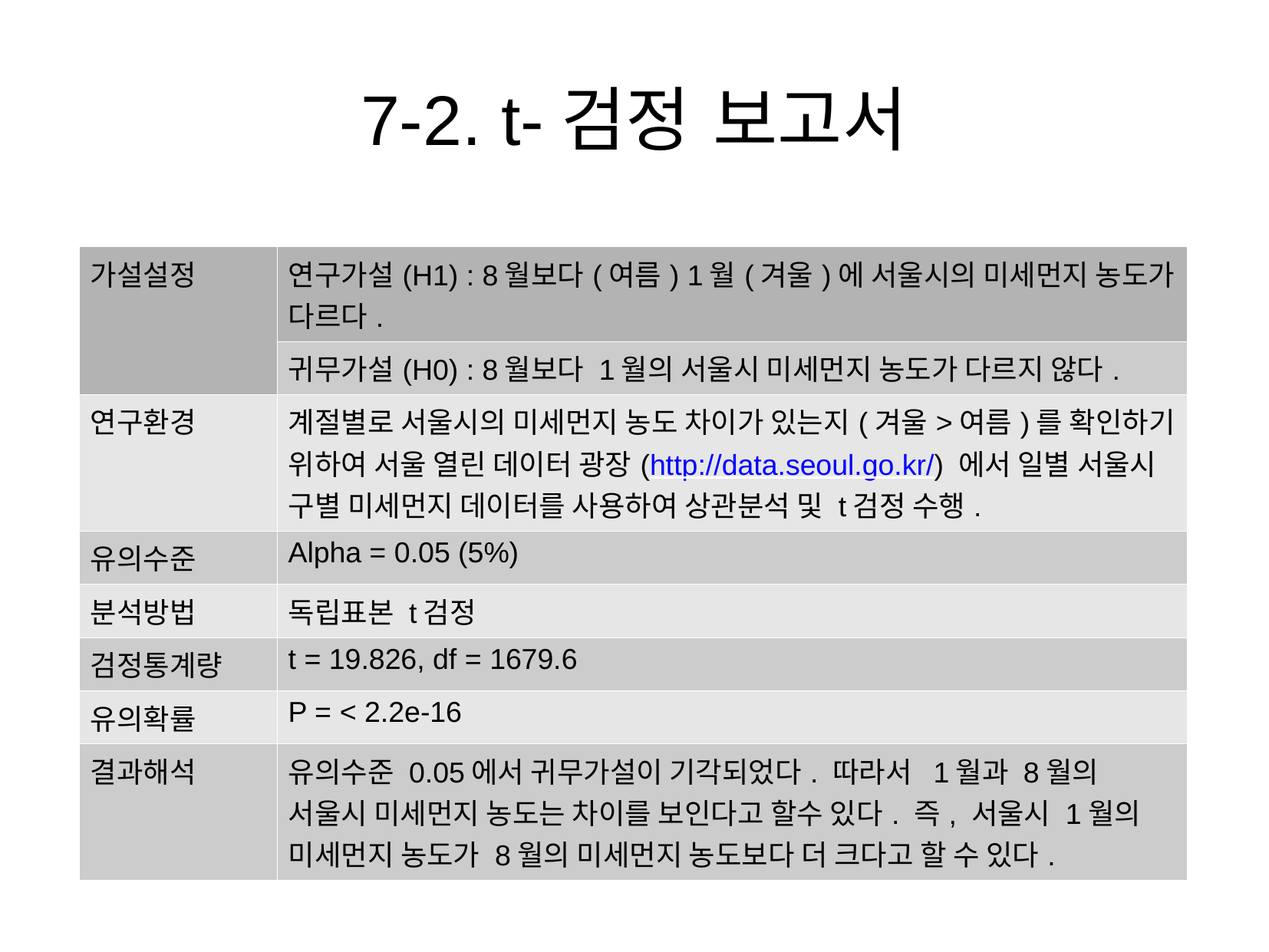

7-2. t-검정 보고서
| 가설설정 | 연구가설(H1) : 8월보다(여름) 1월(겨울)에 서울시의 미세먼지 농도가 다르다. |
| --- | --- |
|  | 귀무가설(H0) : 8월보다 1월의 서울시 미세먼지 농도가 다르지 않다. |
| 연구환경 | 계절별로 서울시의 미세먼지 농도 차이가 있는지(겨울>여름)를 확인하기 위하여 서울 열린 데이터 광장(http://data.seoul.go.kr/) 에서 일별 서울시 구별 미세먼지 데이터를 사용하여 상관분석 및 t검정 수행. |
| 유의수준 | Alpha = 0.05 (5%) |
| 분석방법 | 독립표본 t검정 |
| 검정통계량 | t = 19.826, df = 1679.6 |
| 유의확률 | P = < 2.2e-16 |
| 결과해석 | 유의수준 0.05에서 귀무가설이 기각되었다. 따라서 1월과 8월의 서울시 미세먼지 농도는 차이를 보인다고 할수 있다. 즉, 서울시 1월의 미세먼지 농도가 8월의 미세먼지 농도보다 더 크다고 할 수 있다. |